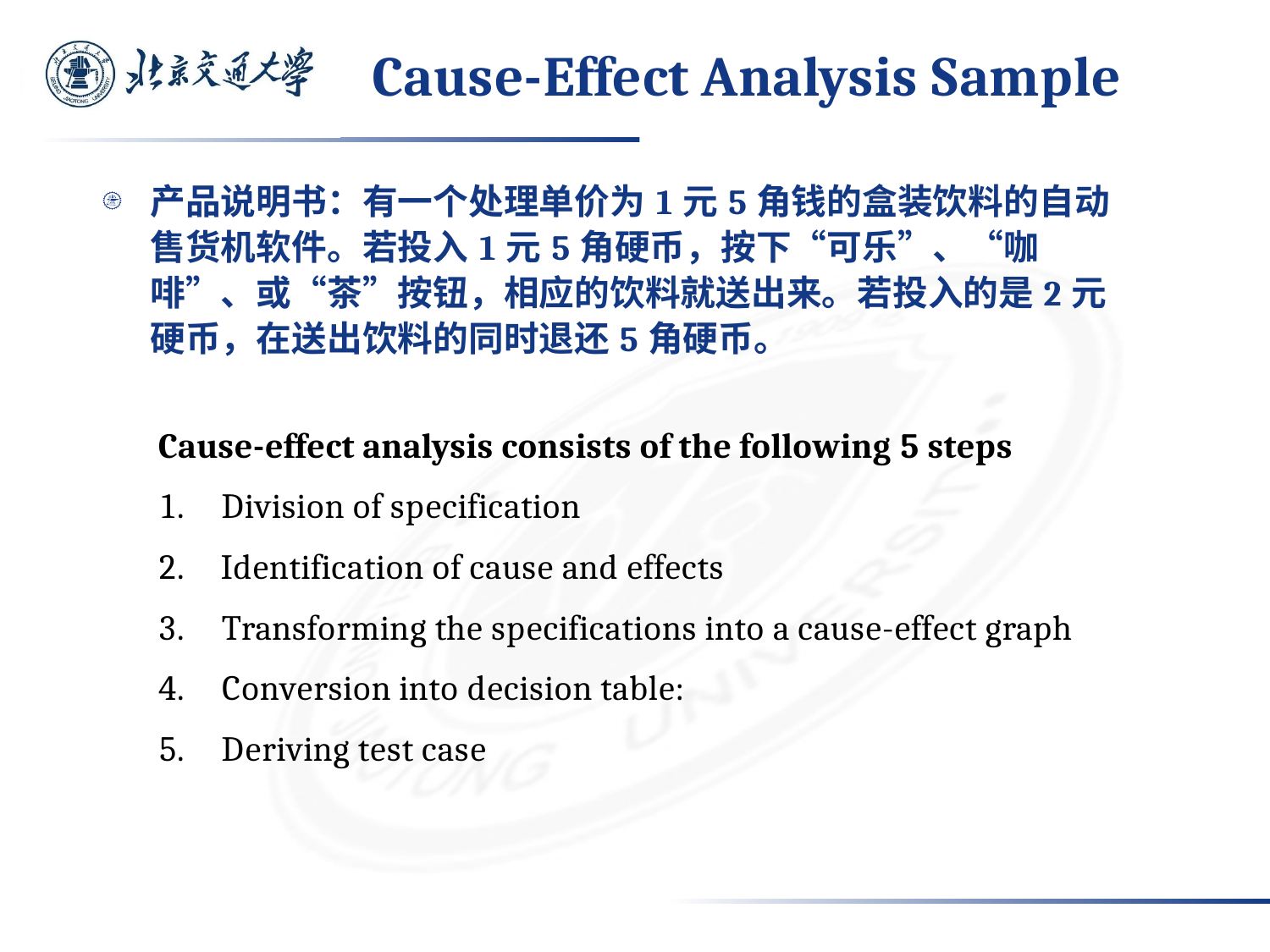

16
# Cause-Effect Analysis Sample
产品说明书：有一个处理单价为1元5角钱的盒装饮料的自动售货机软件。若投入1元5角硬币，按下“可乐”、“咖啡”、或“茶”按钮，相应的饮料就送出来。若投入的是2元硬币，在送出饮料的同时退还5角硬币。
Cause-effect analysis consists of the following 5 steps
Division of specification
Identification of cause and effects
Transforming the specifications into a cause-effect graph
Conversion into decision table:
Deriving test case